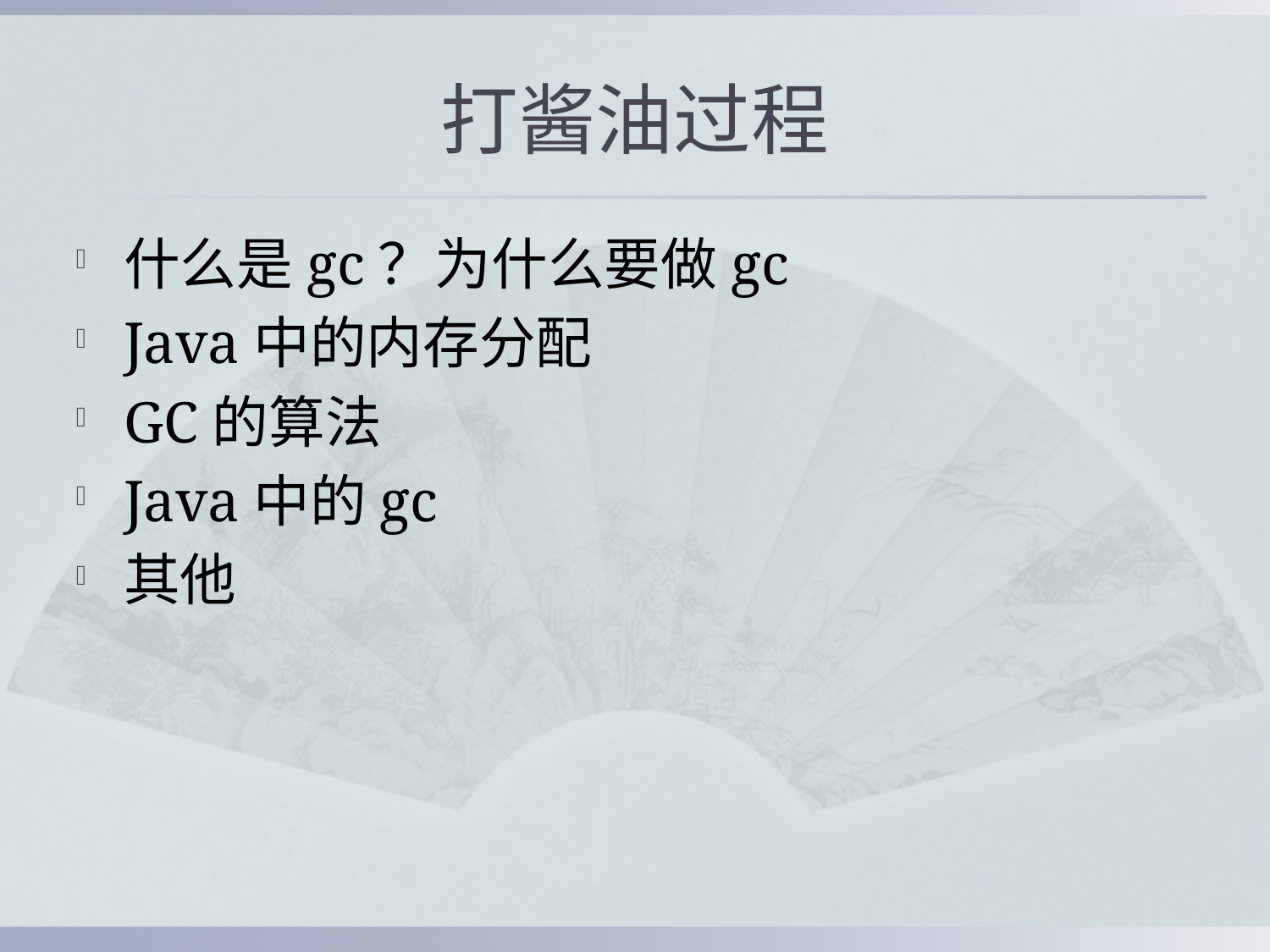

# 打酱油过程
什么是gc？为什么要做gc
Java中的内存分配
GC的算法
Java中的gc
其他